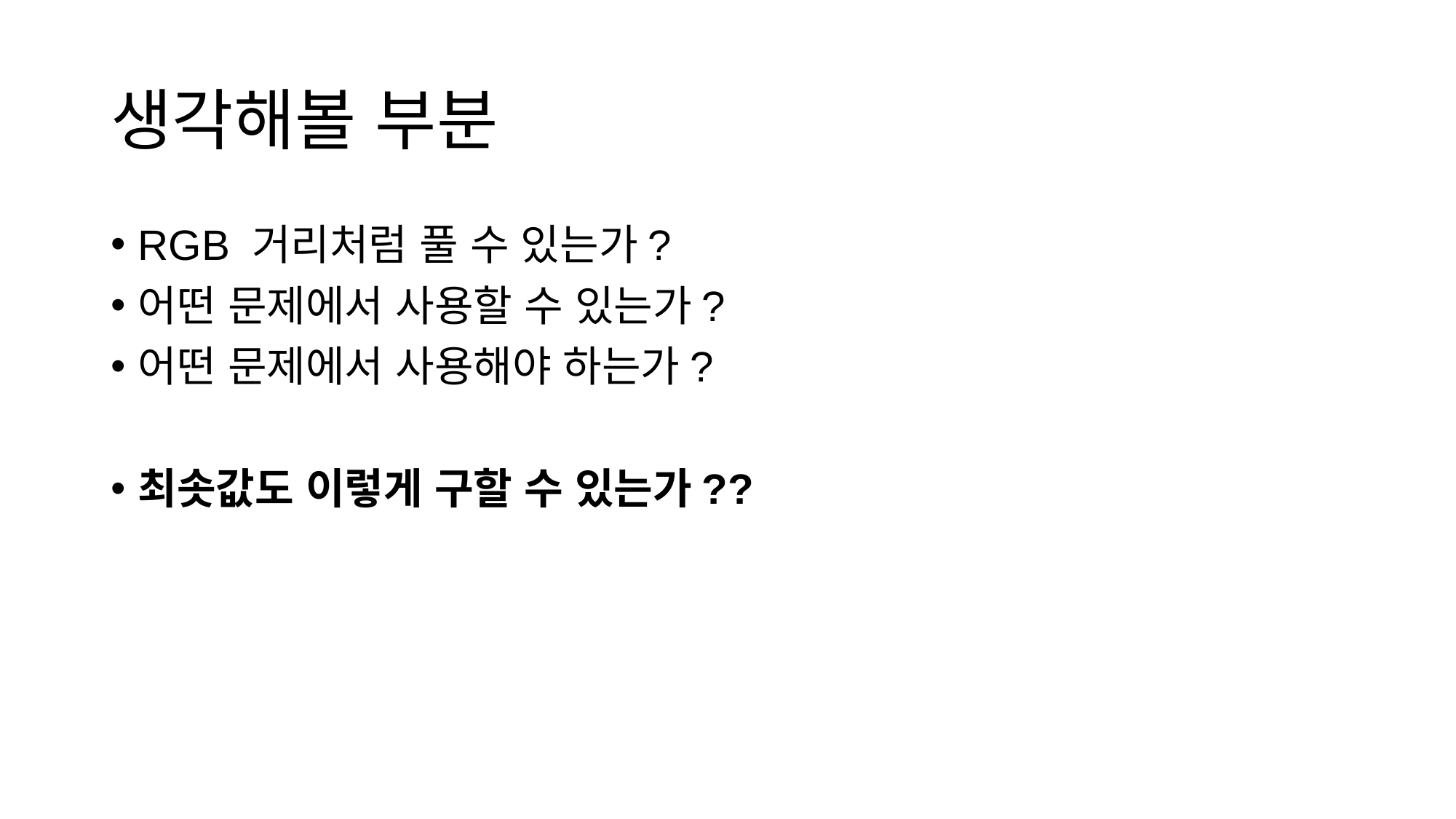

# 생각해볼 부분
RGB 거리처럼 풀 수 있는가?
어떤 문제에서 사용할 수 있는가?
어떤 문제에서 사용해야 하는가?

최솟값도 이렇게 구할 수 있는가??